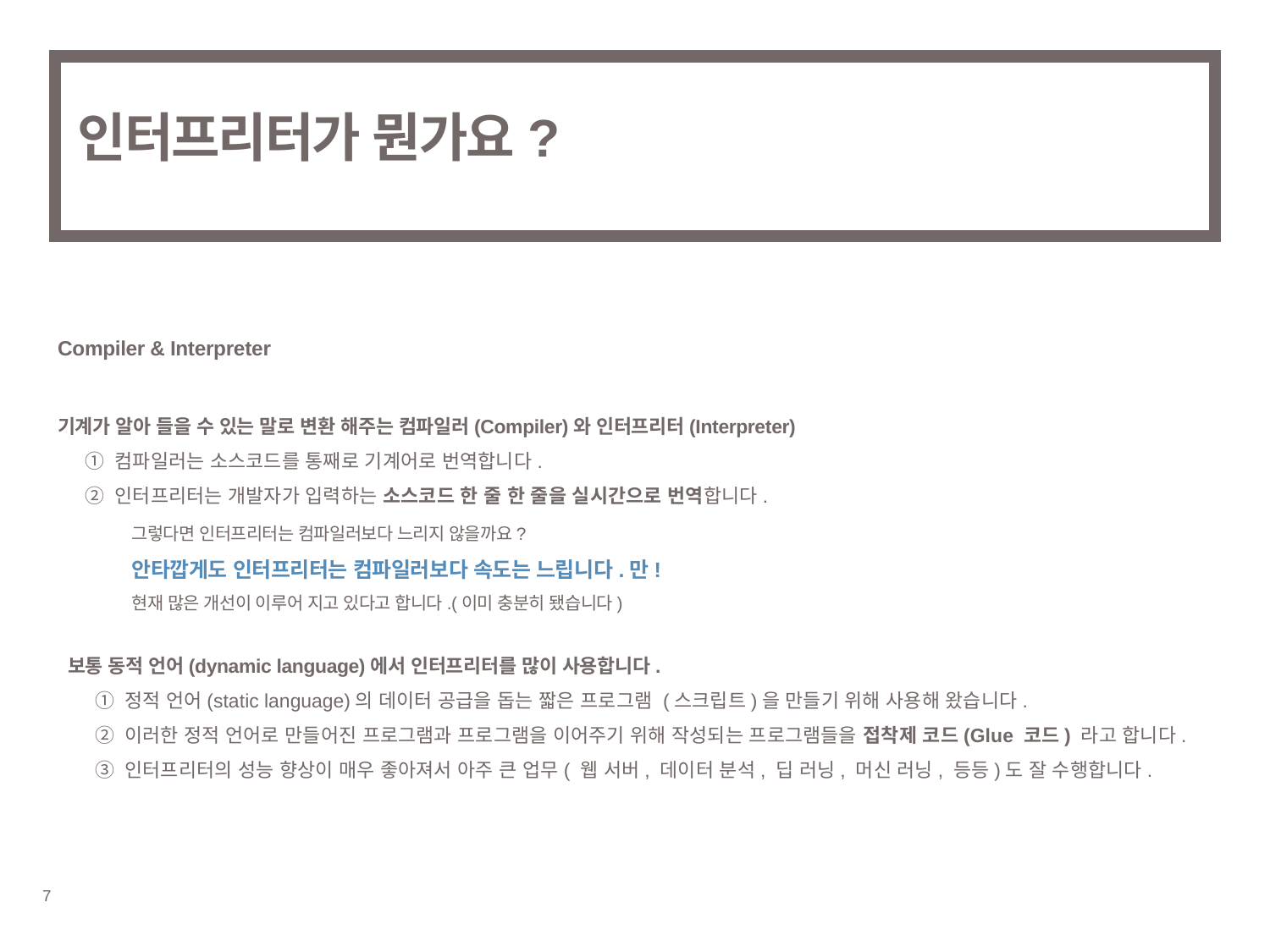

# 인터프리터가 뭔가요?
Compiler & Interpreter
기계가 알아 들을 수 있는 말로 변환 해주는 컴파일러(Compiler)와 인터프리터(Interpreter)
     ① 컴파일러는 소스코드를 통째로 기계어로 번역합니다.
     ② 인터프리터는 개발자가 입력하는 소스코드 한 줄 한 줄을 실시간으로 번역합니다.
그렇다면 인터프리터는 컴파일러보다 느리지 않을까요?
안타깝게도 인터프리터는 컴파일러보다 속도는 느립니다.만!
현재 많은 개선이 이루어 지고 있다고 합니다.(이미 충분히 됐습니다)
보통 동적 언어(dynamic language)에서 인터프리터를 많이 사용합니다.
     ① 정적 언어(static language)의 데이터 공급을 돕는 짧은 프로그램 (스크립트)을 만들기 위해 사용해 왔습니다.
     ② 이러한 정적 언어로 만들어진 프로그램과 프로그램을 이어주기 위해 작성되는 프로그램들을 접착제 코드(Glue 코드) 라고 합니다.
     ③ 인터프리터의 성능 향상이 매우 좋아져서 아주 큰 업무( 웹 서버, 데이터 분석, 딥 러닝, 머신 러닝, 등등)도 잘 수행합니다.